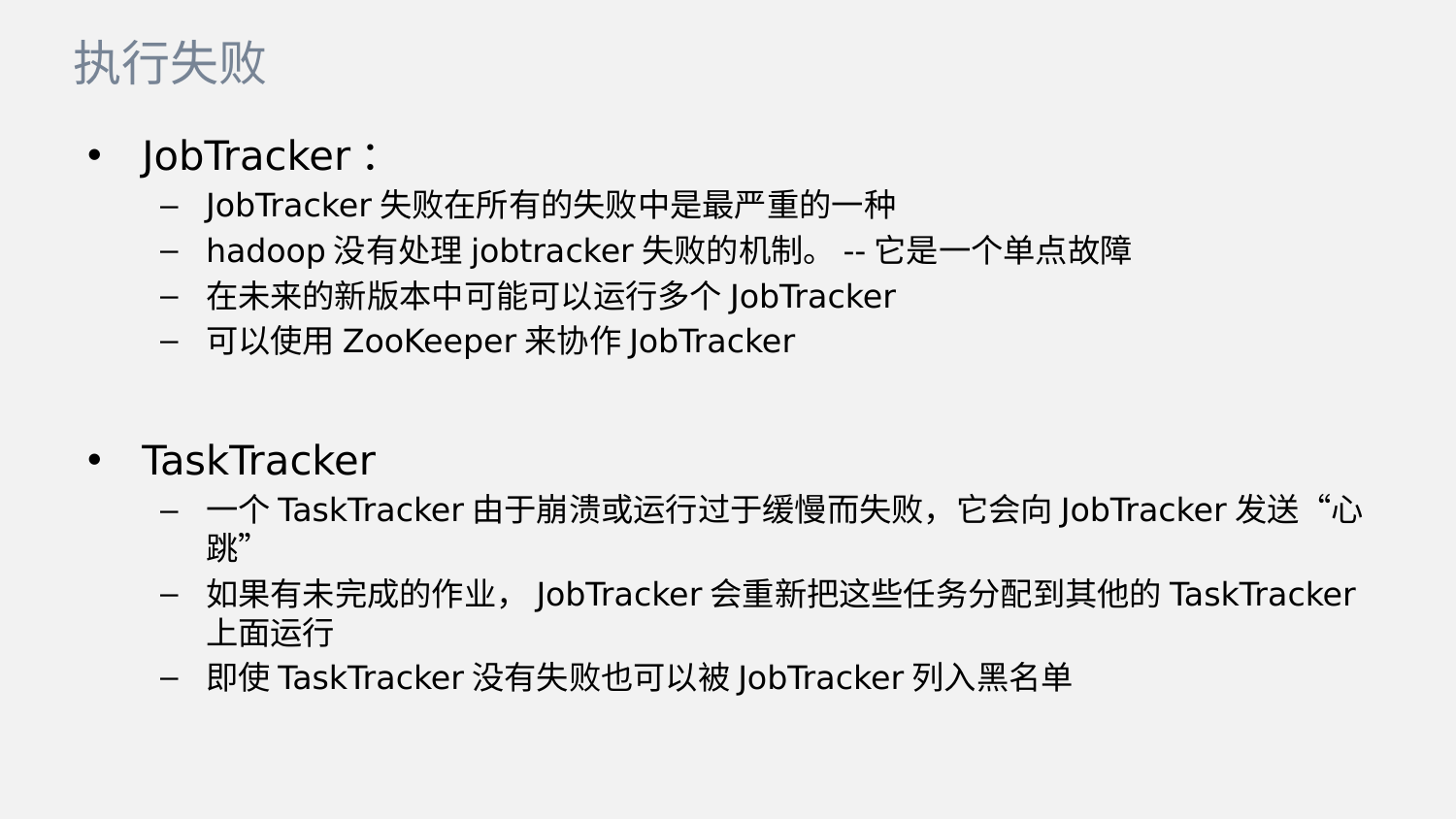

执行失败
JobTracker：
JobTracker失败在所有的失败中是最严重的一种
hadoop没有处理jobtracker失败的机制。--它是一个单点故障
在未来的新版本中可能可以运行多个JobTracker
可以使用ZooKeeper来协作JobTracker

TaskTracker
一个TaskTracker由于崩溃或运行过于缓慢而失败，它会向JobTracker发送“心跳”
如果有未完成的作业，JobTracker会重新把这些任务分配到其他的TaskTracker上面运行
即使TaskTracker没有失败也可以被JobTracker列入黑名单